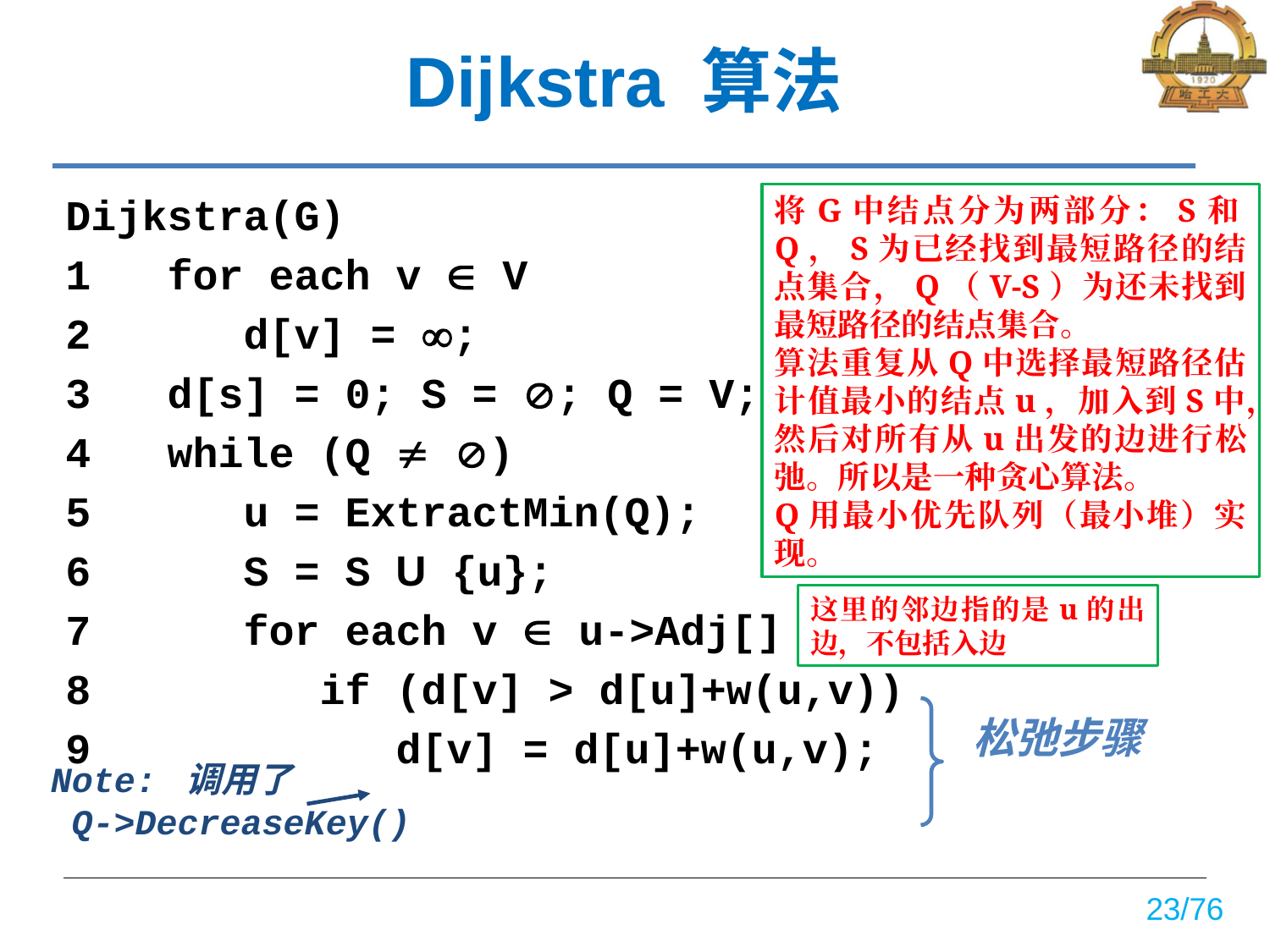

# Dijkstra 算法
Dijkstra(G)
1   for each v ∈ V
2      d[v] = ∞;
3   d[s] = 0; S = ∅; Q = V;
4   while (Q ≠ ∅)
5      u = ExtractMin(Q);
6      S = S U {u};
7      for each v ∈ u->Adj[]
8         if (d[v] > d[u]+w(u,v))
9            d[v] = d[u]+w(u,v);
将G中结点分为两部分：S和Q，S为已经找到最短路径的结点集合，Q（V-S）为还未找到最短路径的结点集合。
算法重复从Q中选择最短路径估计值最小的结点u，加入到S中，然后对所有从u出发的边进行松弛。所以是一种贪心算法。
Q用最小优先队列（最小堆）实现。
这里的邻边指的是u的出边，不包括入边

松弛步骤
Note: 调用了
 Q->DecreaseKey()